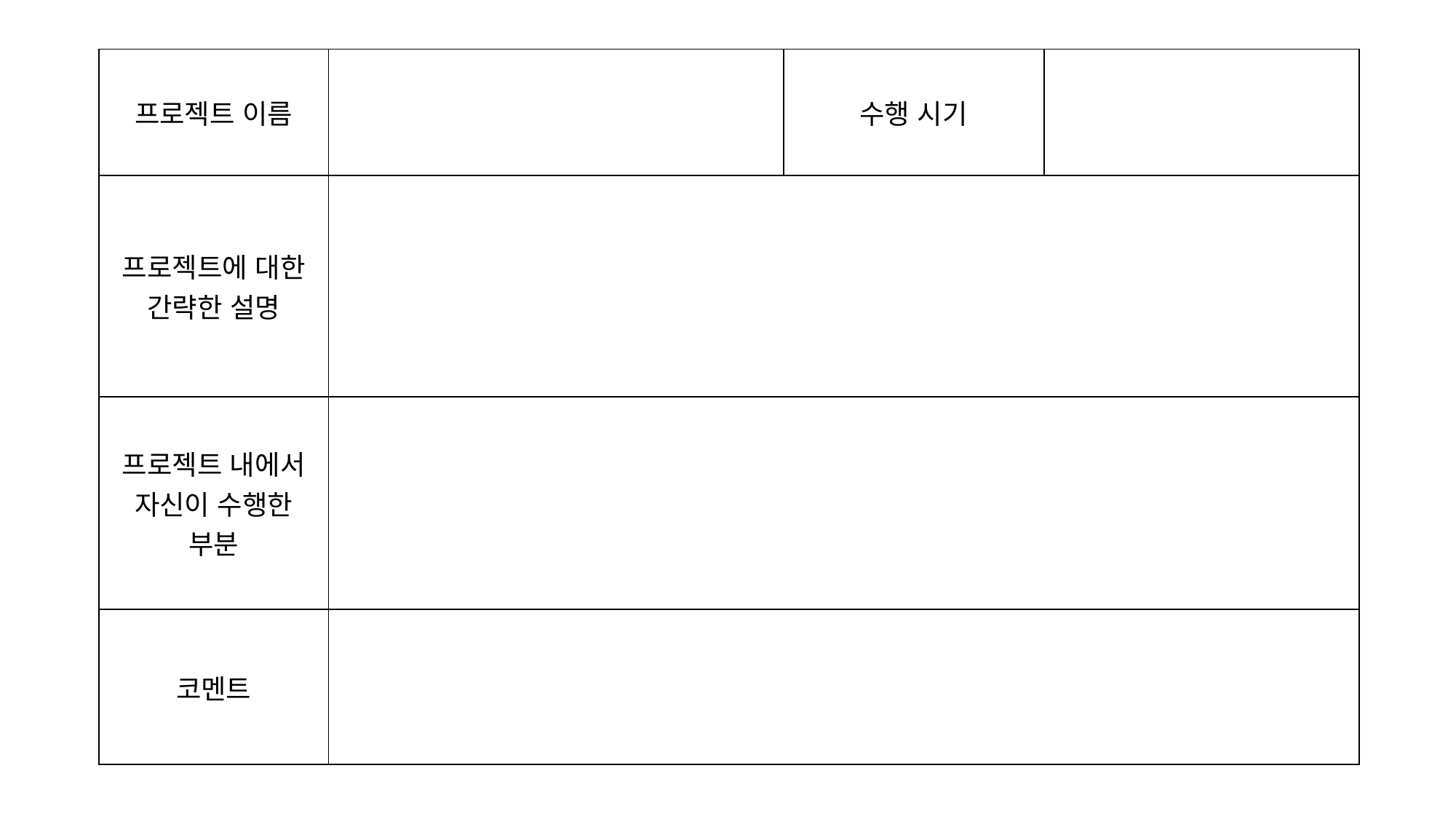

| 프로젝트 이름 |  | 수행 시기 |  |
| --- | --- | --- | --- |
| 프로젝트에 대한 간략한 설명 |  |  |  |
| 프로젝트 내에서 자신이 수행한 부분 |  |  |  |
| 코멘트 |  |  |  |